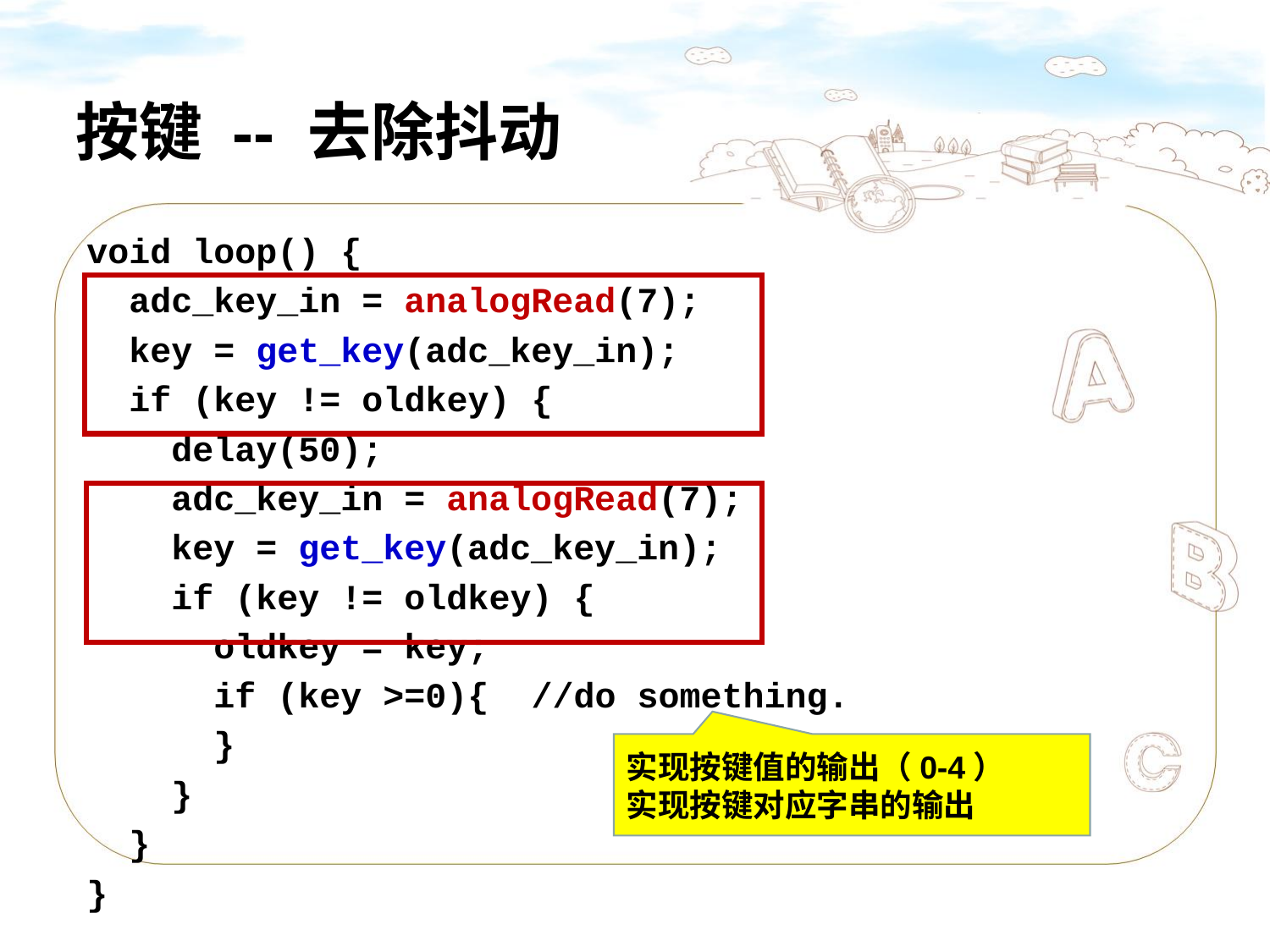

# 按键 -- 去除抖动
void loop() {
  adc_key_in = analogRead(7);
  key = get_key(adc_key_in);
  if (key != oldkey) {
    delay(50);
    adc_key_in = analogRead(7);
    key = get_key(adc_key_in);
    if (key != oldkey) {
      oldkey = key;
      if (key >=0){  //do something.
	}
    }
  }
}

实现按键值的输出（0-4）
实现按键对应字串的输出